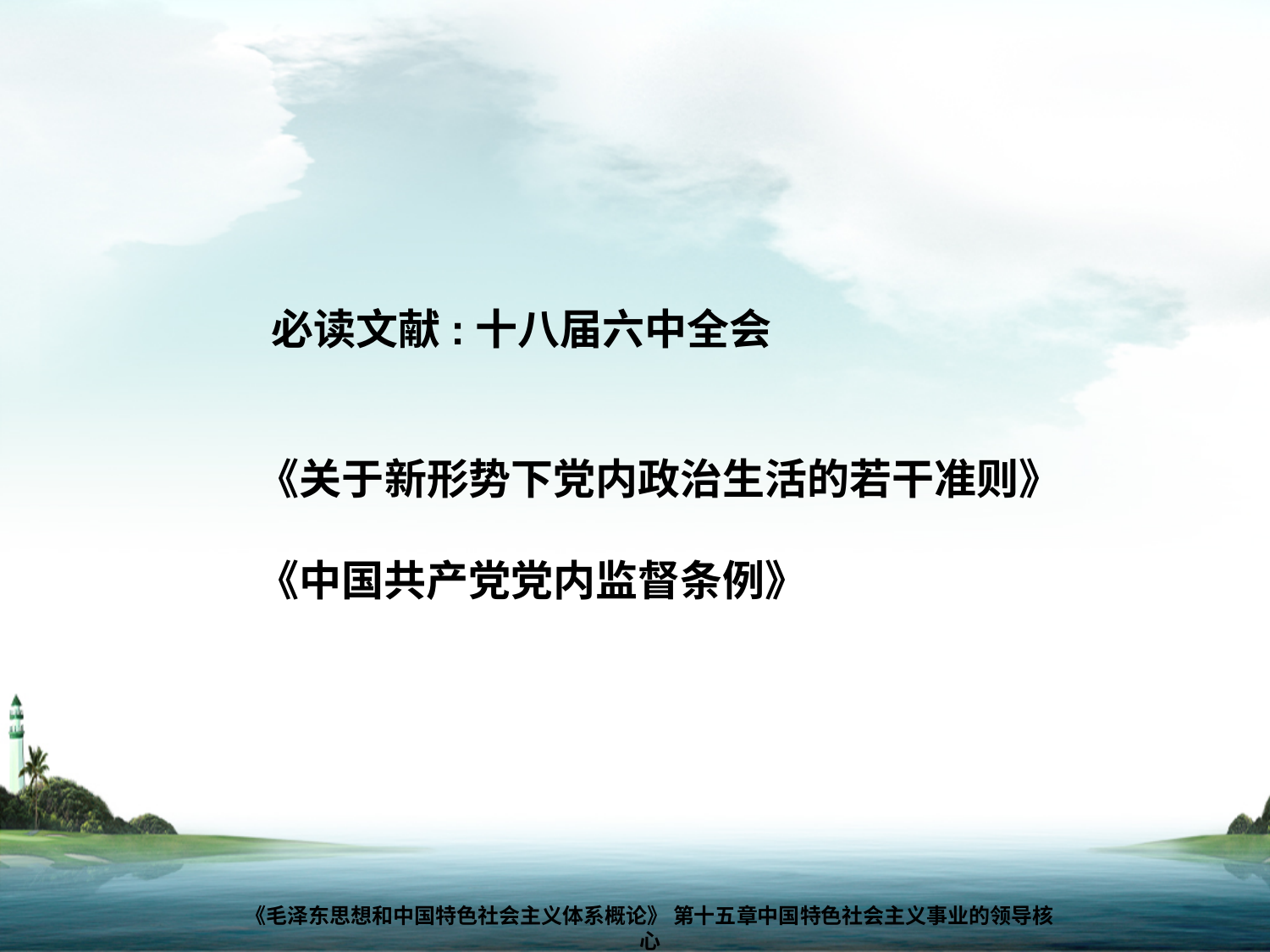

必读文献:十八届六中全会

《关于新形势下党内政治生活的若干准则》

《中国共产党党内监督条例》
《毛泽东思想和中国特色社会主义体系概论》 第十五章中国特色社会主义事业的领导核心